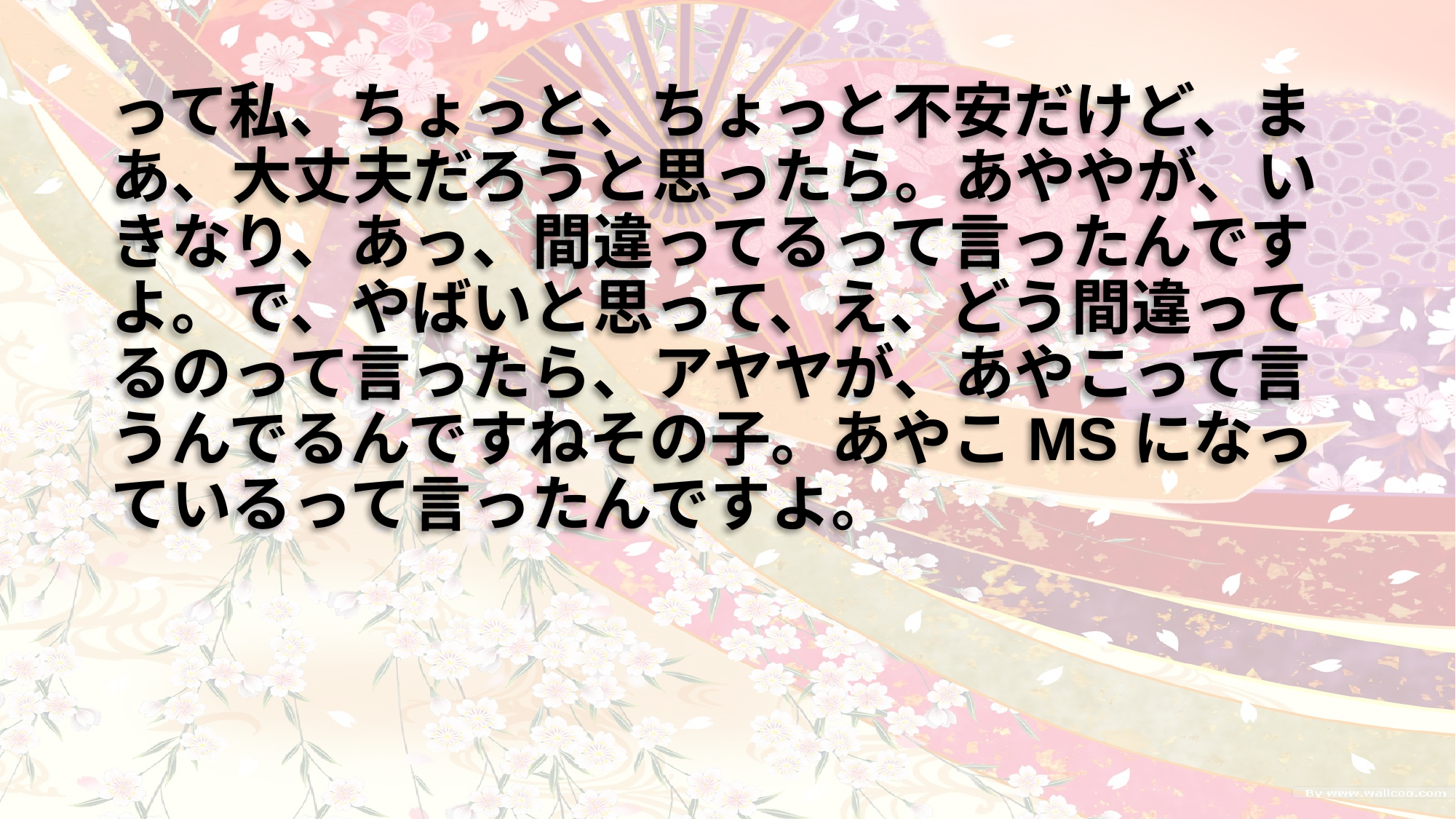

って私、ちょっと、ちょっと不安だけど、まあ、大丈夫だろうと思ったら。あややが、いきなり、あっ、間違ってるって言ったんですよ。で、やばいと思って、え、どう間違ってるのって言ったら、アヤヤが、あやこって言うんでるんですねその子。あやこMSになっているって言ったんですよ。